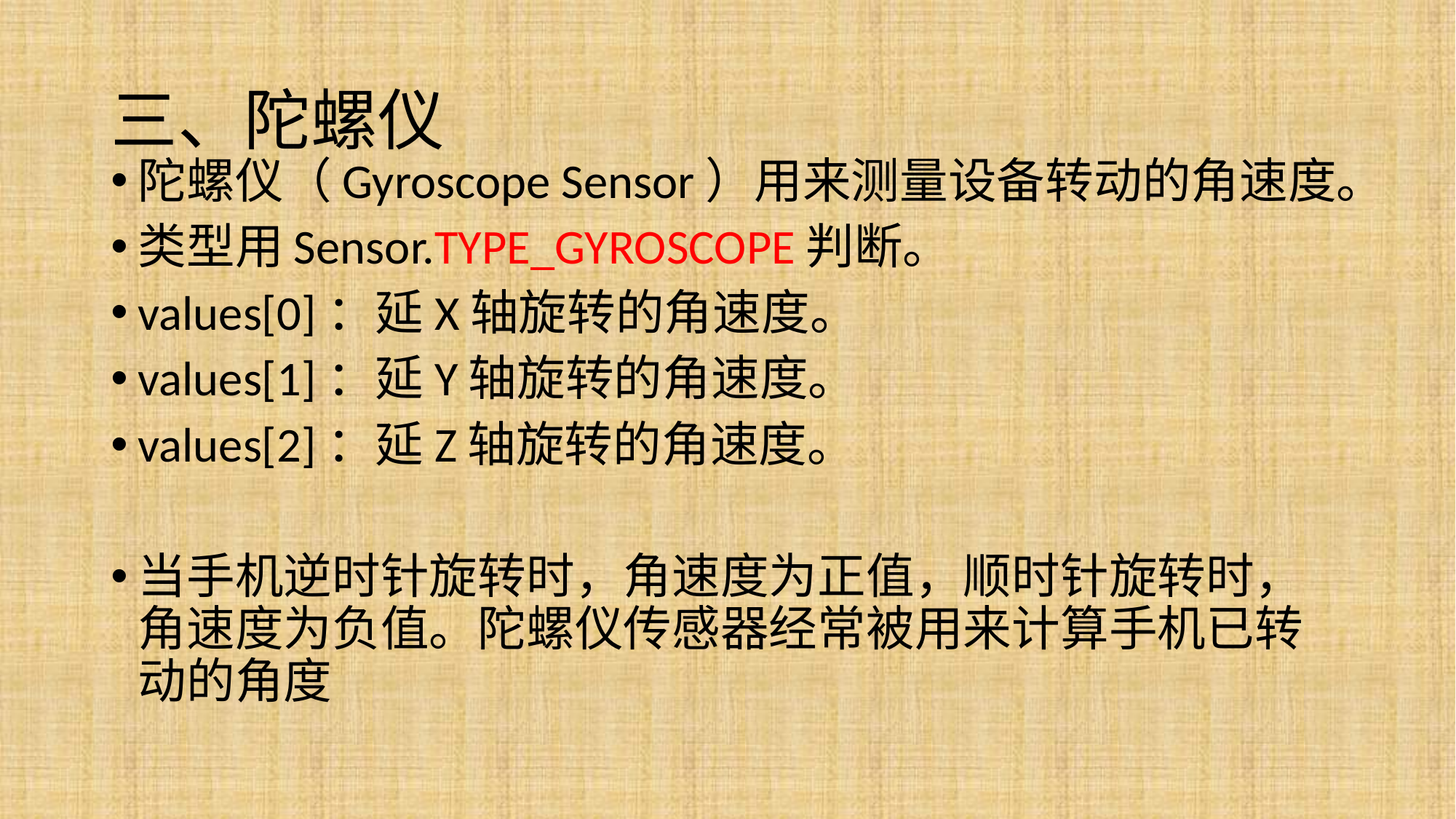

# 三、陀螺仪
陀螺仪（Gyroscope Sensor）用来测量设备转动的角速度。
类型用Sensor.TYPE_GYROSCOPE判断。
values[0]：延X轴旋转的角速度。
values[1]：延Y轴旋转的角速度。
values[2]：延Z轴旋转的角速度。

当手机逆时针旋转时，角速度为正值，顺时针旋转时，角速度为负值。陀螺仪传感器经常被用来计算手机已转动的角度